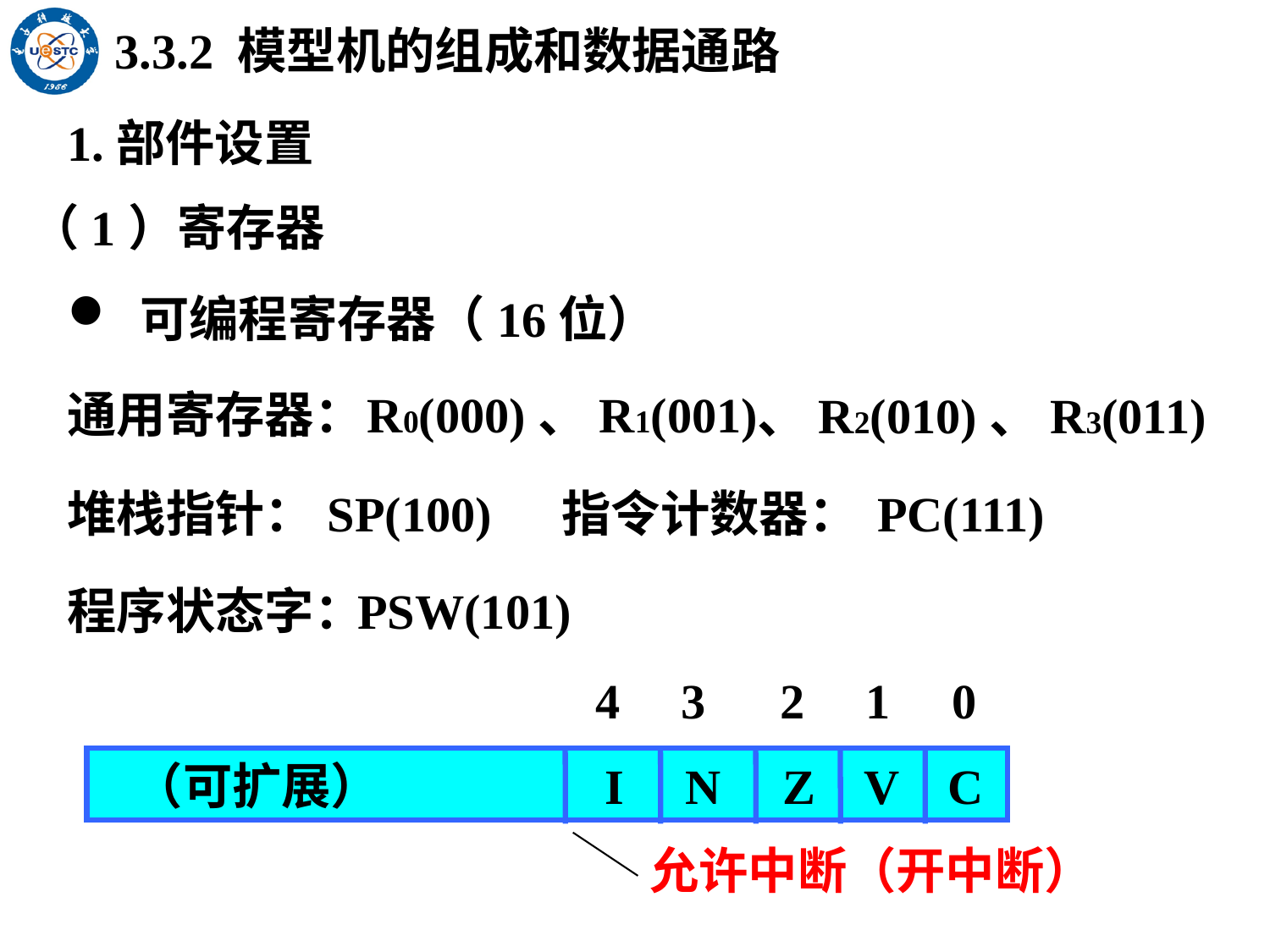

3.3.2 模型机的组成和数据通路
1.部件设置
（1）寄存器
 可编程寄存器（16位）
通用寄存器：
R0(000)、R1(001)
、R2(010)、R3(011)
堆栈指针：
SP(100)
指令计数器：
程序状态字：
PSW(101)
  （可扩展）                   I     N     Z    V    C

允许中断（开中断）
                                           4     3      2     1     0
PC(111)